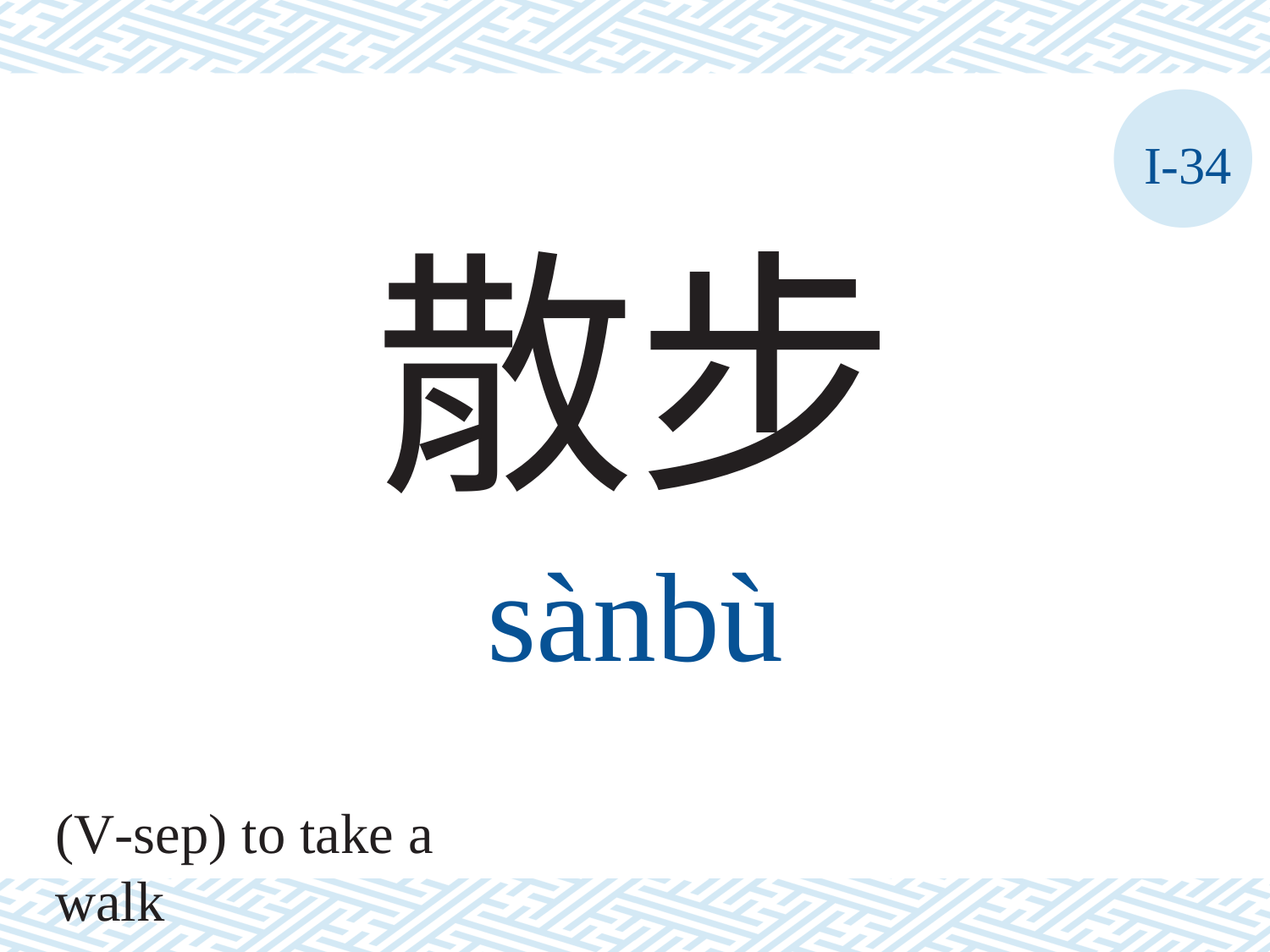

I-34
散步
sànbù
(V-sep) to take a walk